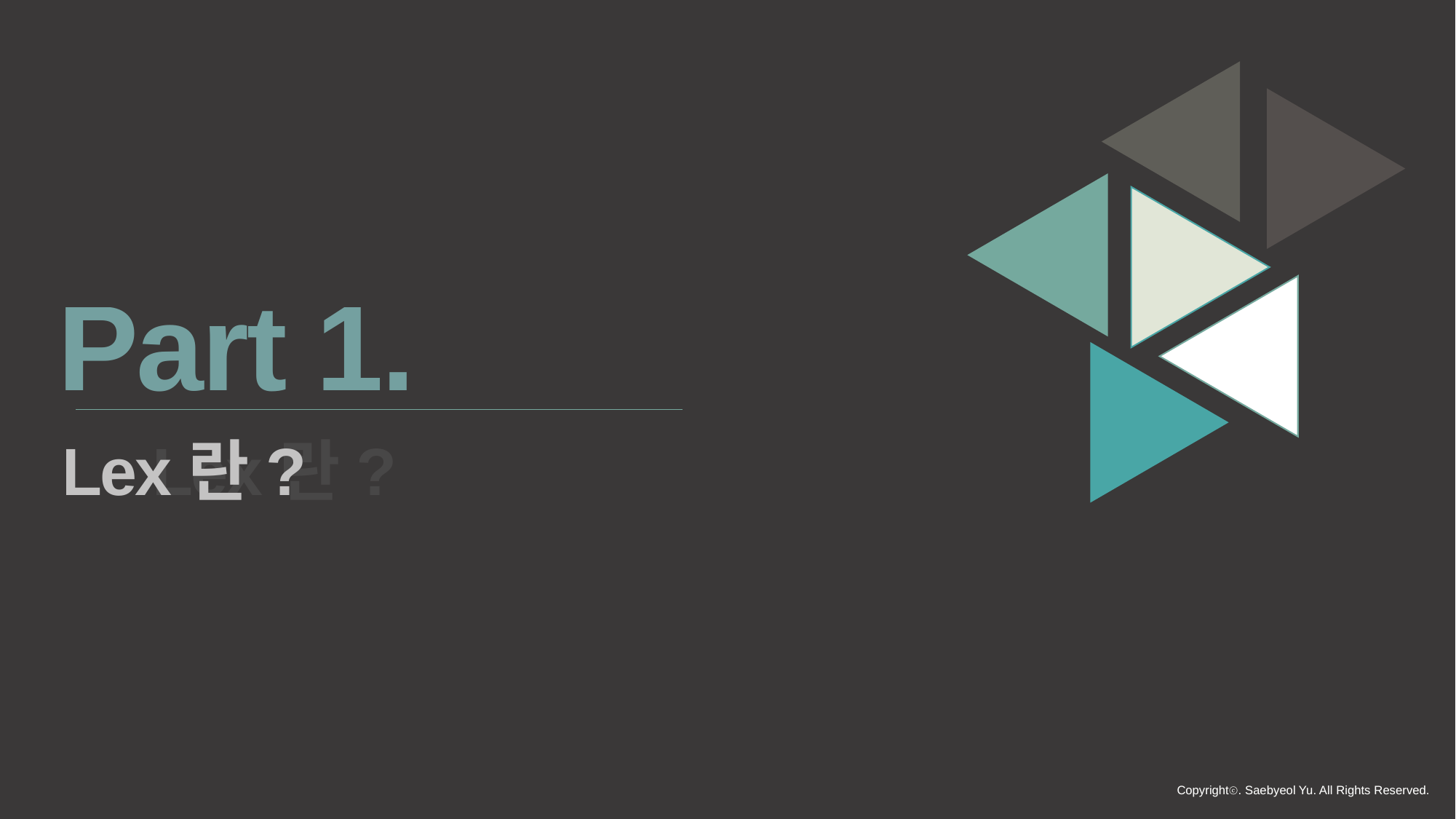

Part 1.
Lex란?
Lex란?
Copyrightⓒ. Saebyeol Yu. All Rights Reserved.